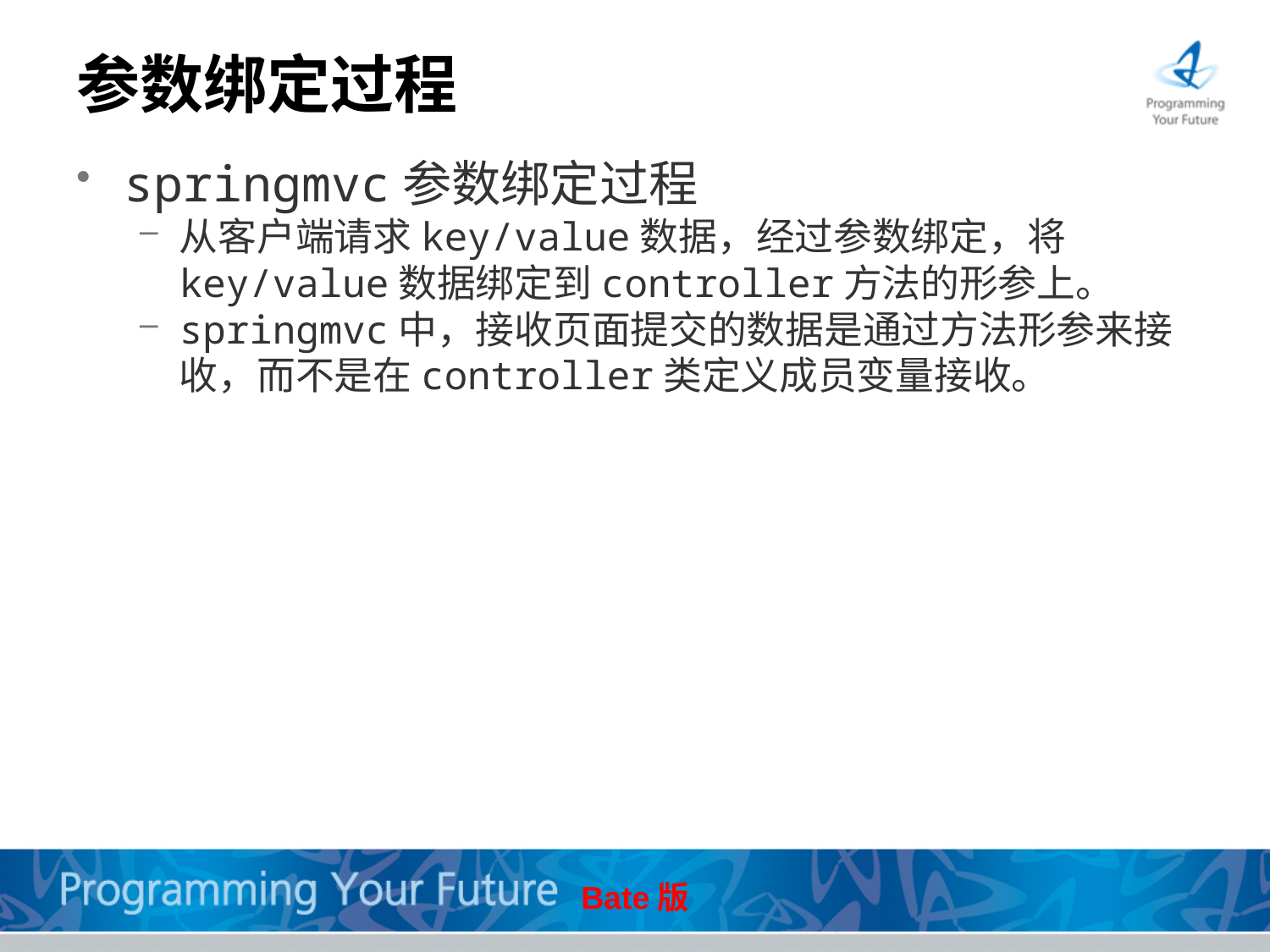

# 参数绑定过程
springmvc参数绑定过程
从客户端请求key/value数据，经过参数绑定，将key/value数据绑定到controller方法的形参上。
springmvc中，接收页面提交的数据是通过方法形参来接收，而不是在controller类定义成员变量接收。